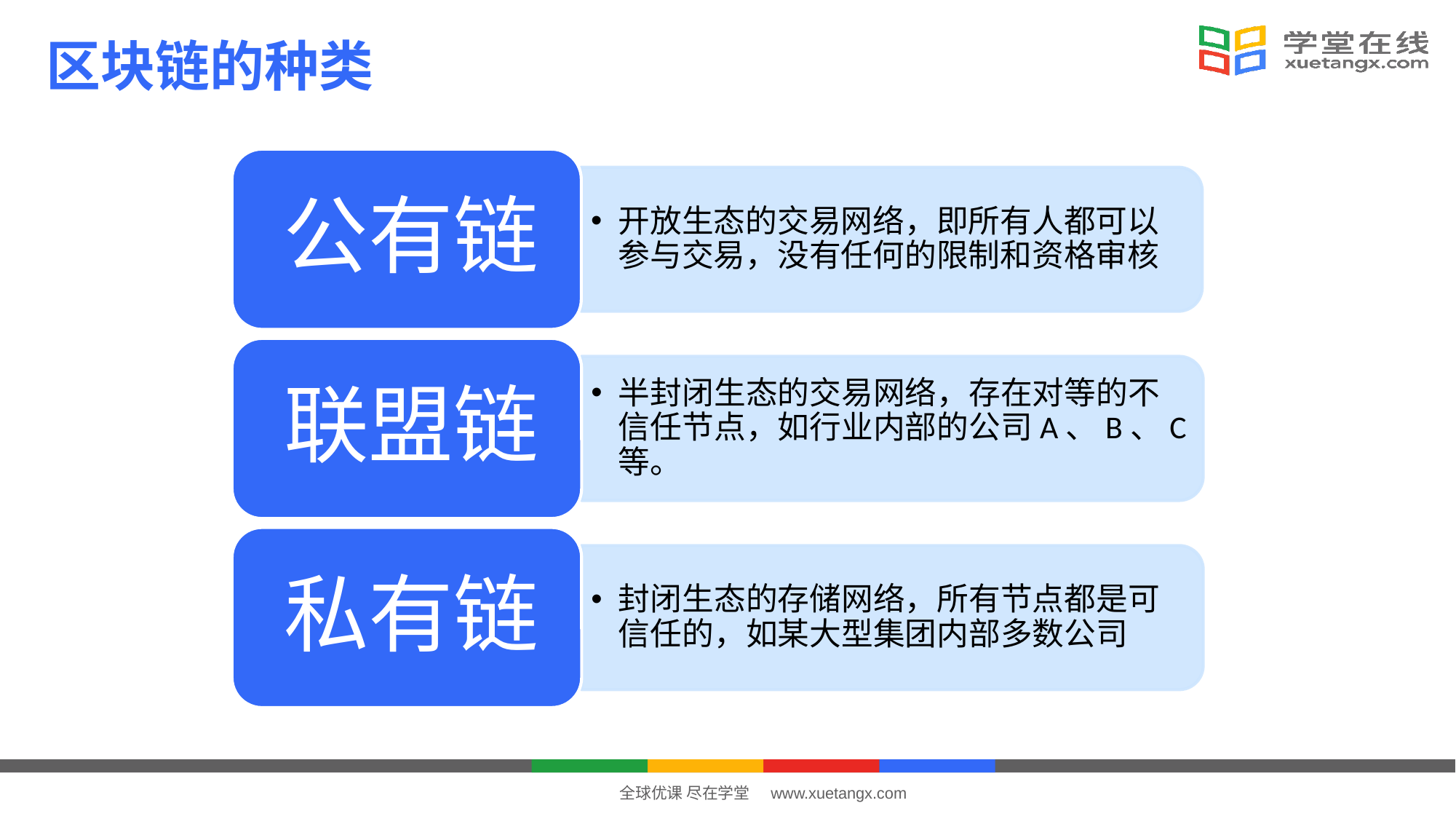

区块链的种类
开放生态的交易网络，即所有人都可以参与交易，没有任何的限制和资格审核
公有链
半封闭生态的交易网络，存在对等的不信任节点，如行业内部的公司A、B、C等。
联盟链
封闭生态的存储网络，所有节点都是可信任的，如某大型集团内部多数公司
私有链